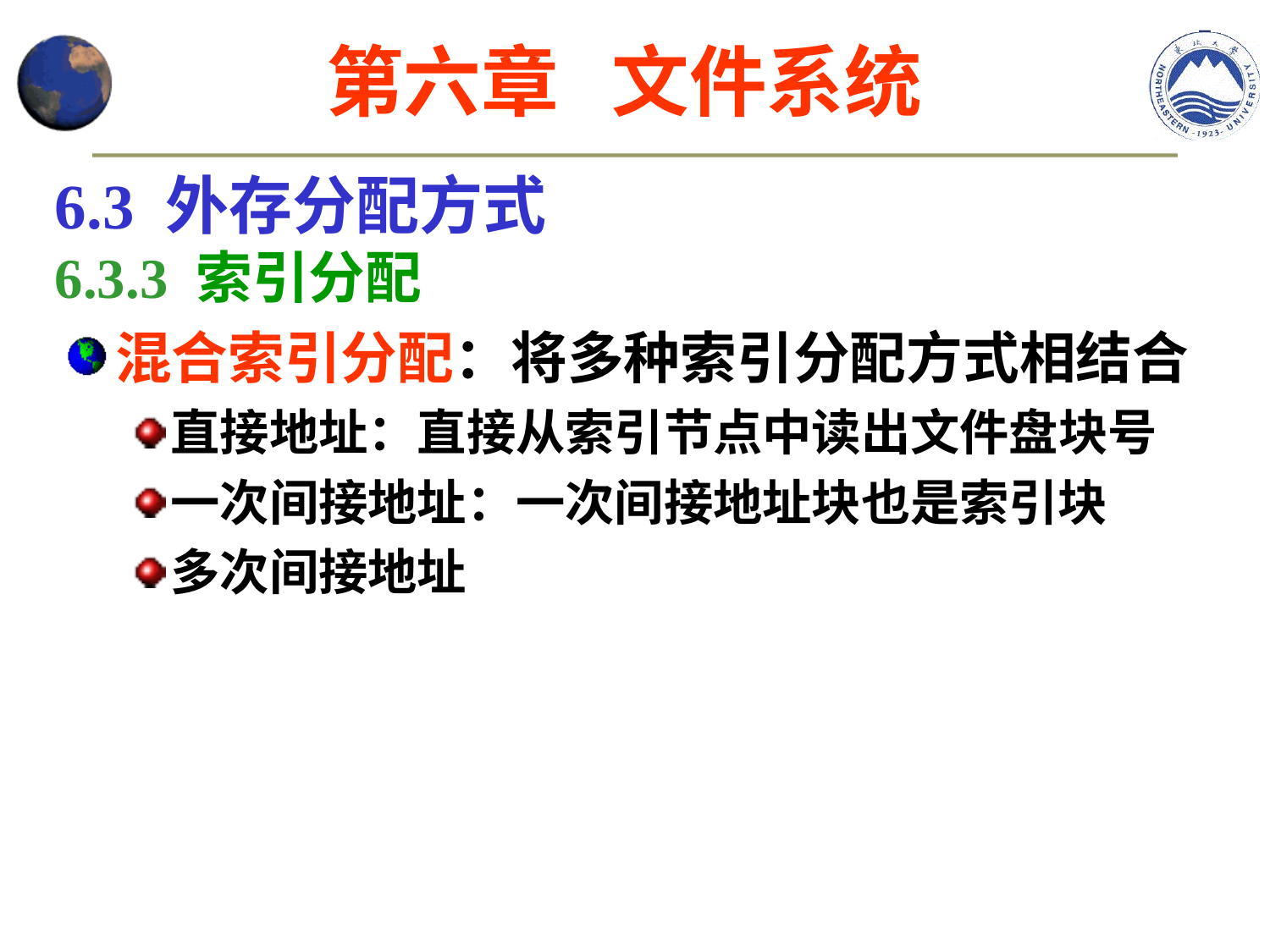

第六章   文件系统
6.3 外存分配方式
6.3.3 索引分配
混合索引分配：将多种索引分配方式相结合
直接地址：直接从索引节点中读出文件盘块号
一次间接地址：一次间接地址块也是索引块
多次间接地址